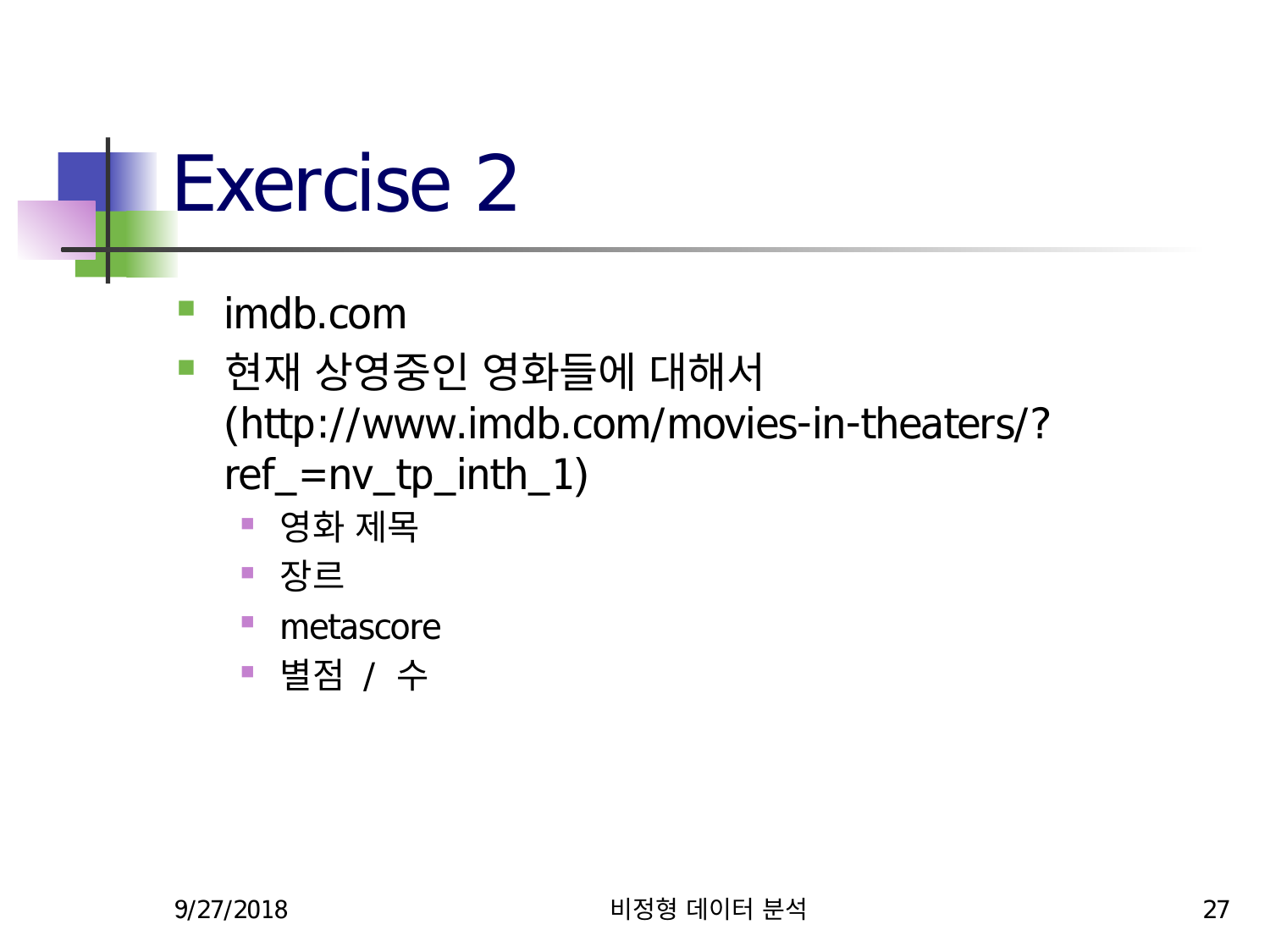

# Exercise 2
imdb.com
현재 상영중인 영화들에 대해서 (http://www.imdb.com/movies-in-theaters/?ref_=nv_tp_inth_1)
영화 제목
장르
metascore
별점 / 수

9/27/2018
비정형 데이터 분석
27